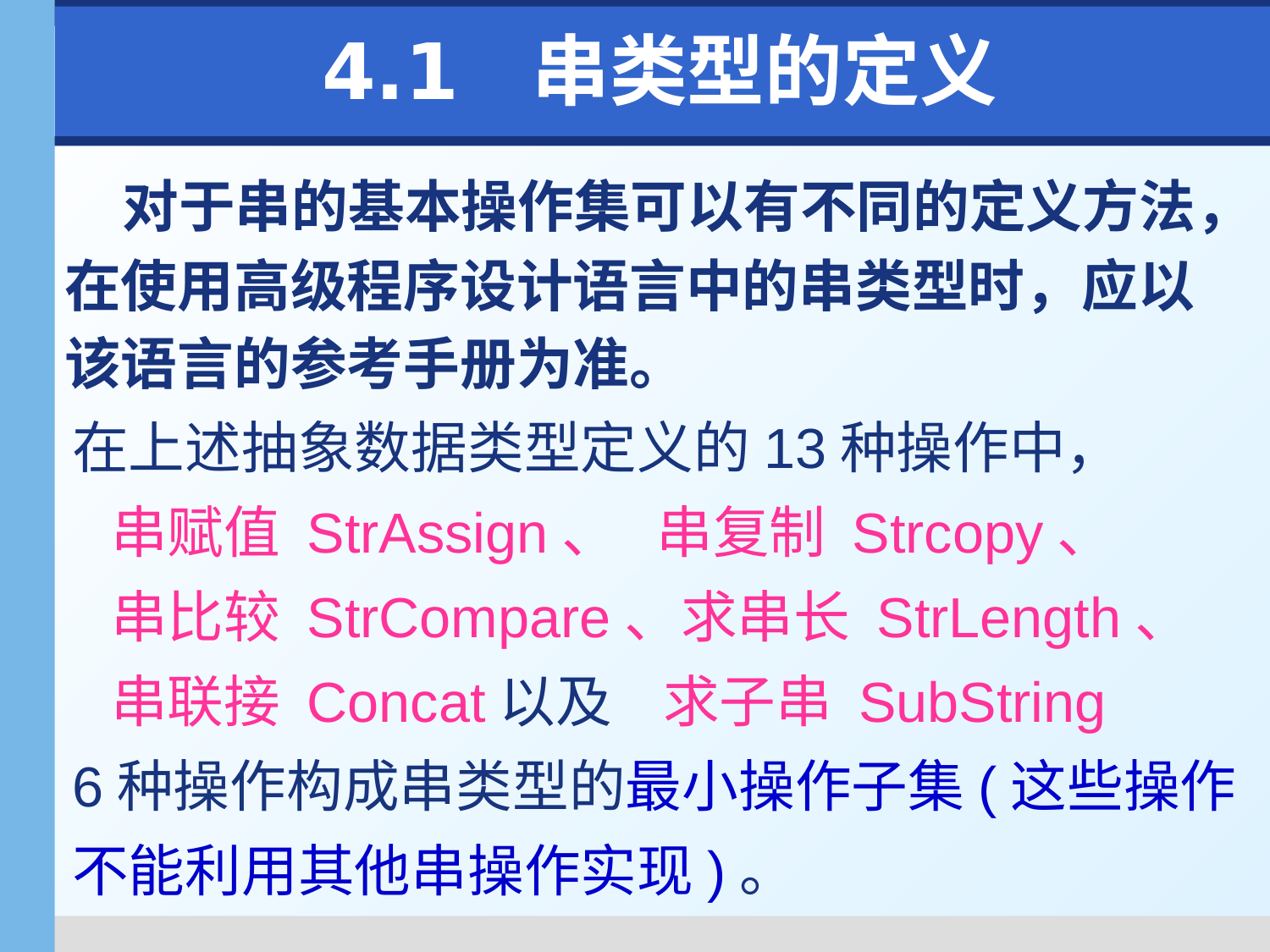

4.1  串类型的定义
   对于串的基本操作集可以有不同的定义方法，在使用高级程序设计语言中的串类型时，应以该语言的参考手册为准。
在上述抽象数据类型定义的13种操作中，
  串赋值 StrAssign、   串复制 Strcopy、
  串比较 StrCompare、求串长 StrLength、
  串联接 Concat以及    求子串 SubString
6种操作构成串类型的最小操作子集(这些操作
不能利用其他串操作实现)。